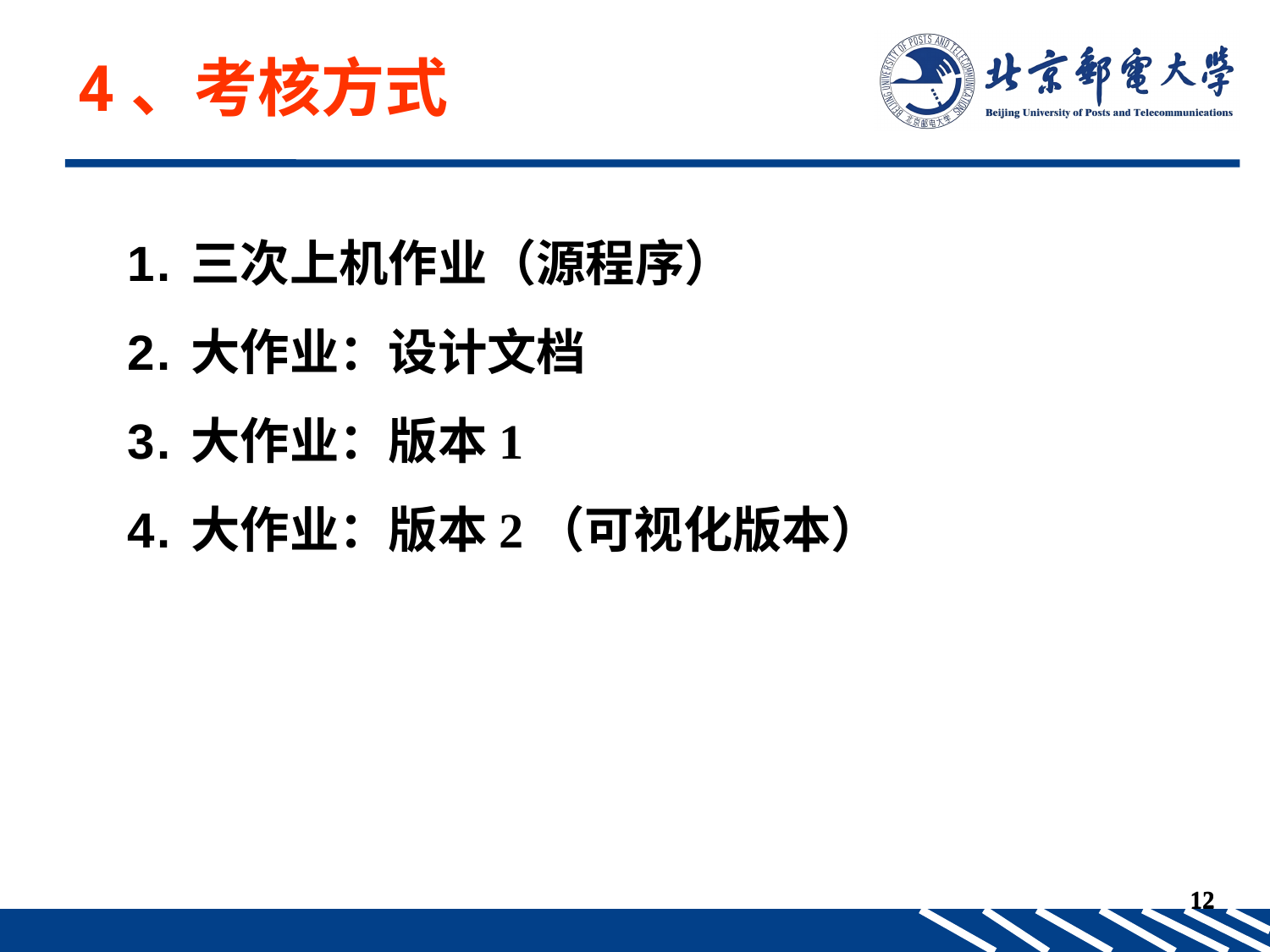

4、考核方式
三次上机作业（源程序）
大作业：设计文档
大作业：版本1
大作业：版本2（可视化版本）
12
12